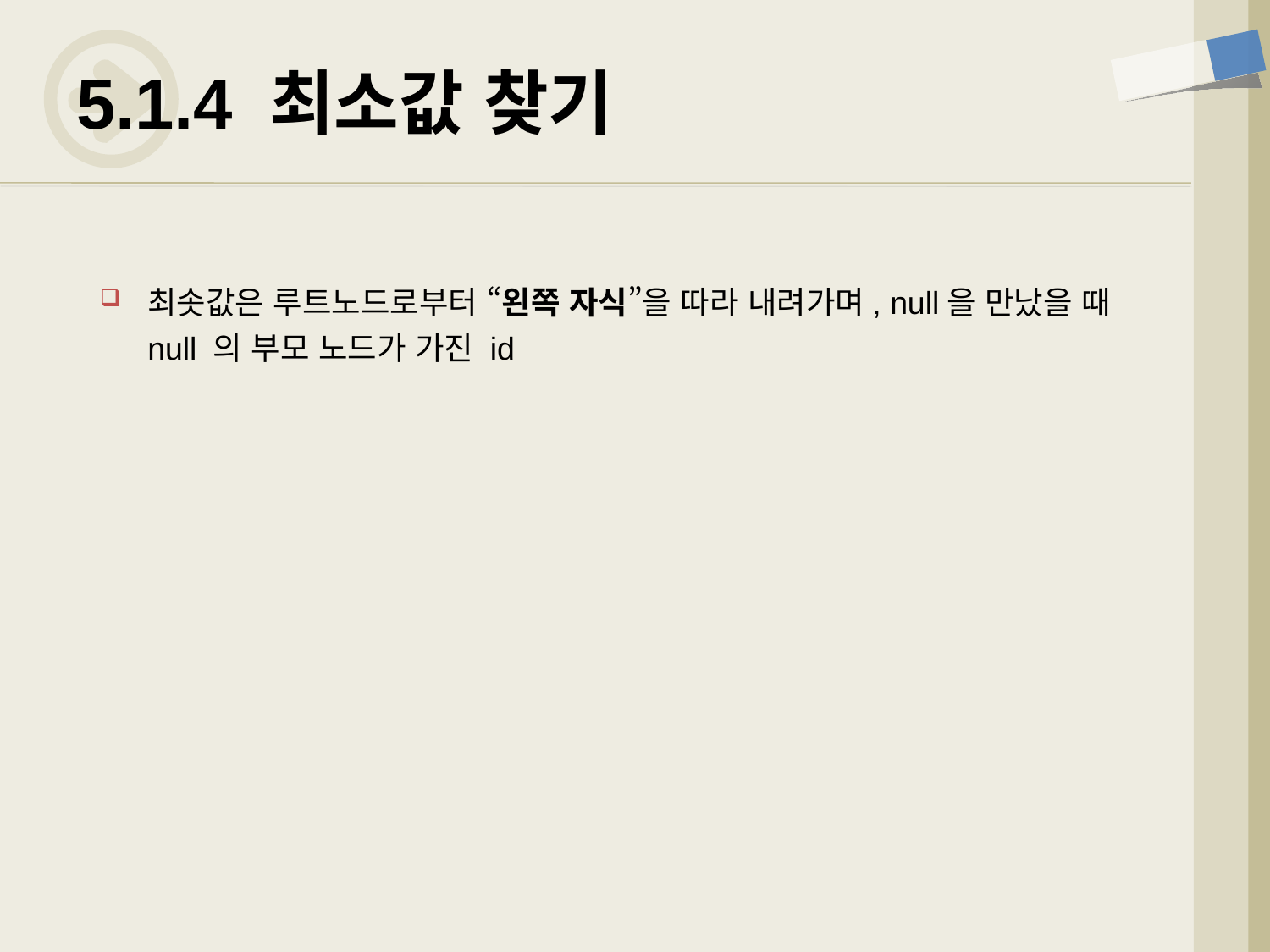

# 5.1.4 최소값 찾기
최솟값은 루트노드로부터 “왼쪽 자식”을 따라 내려가며, null을 만났을 때 null 의 부모 노드가 가진 id